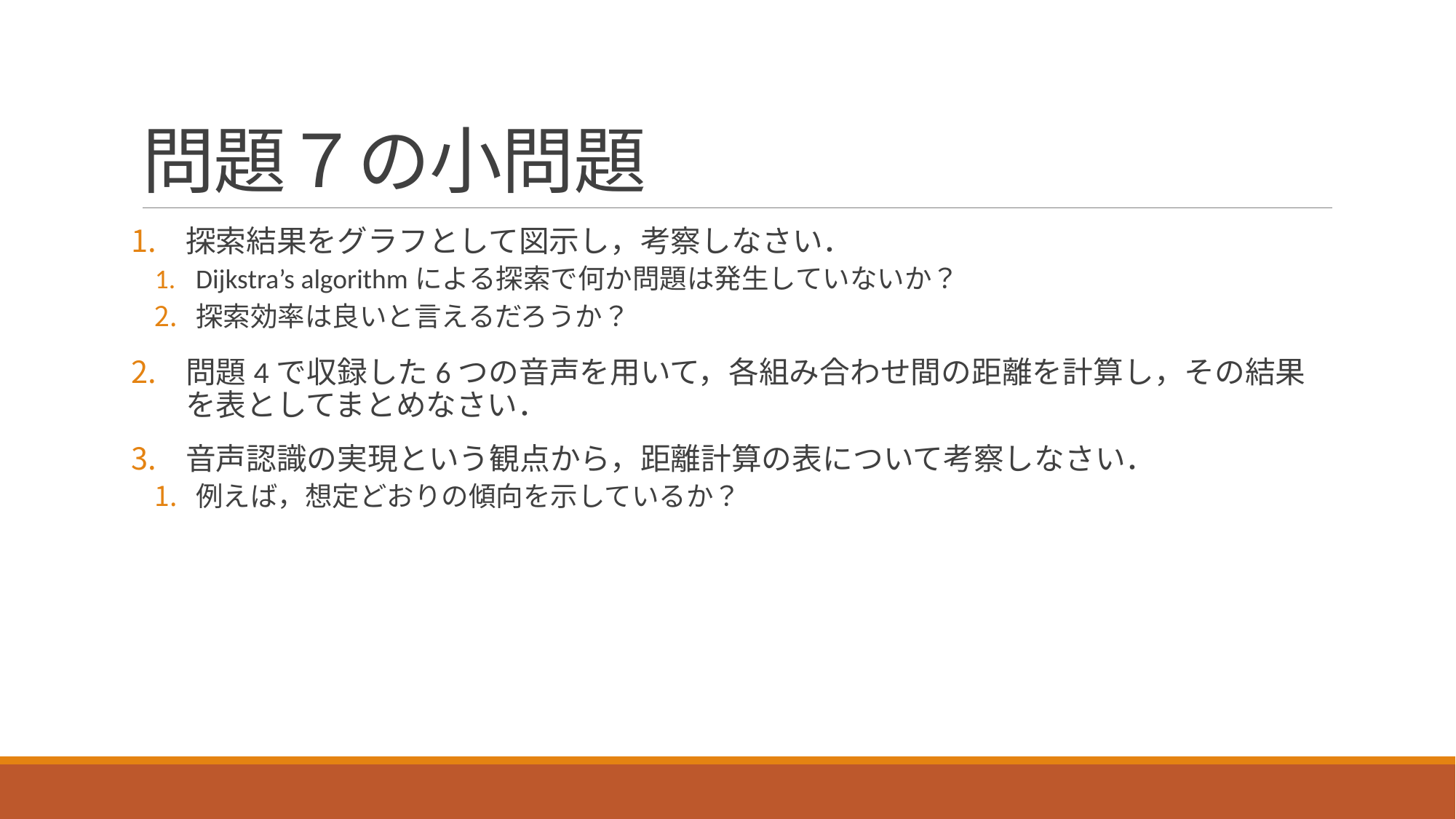

# 問題７の小問題
探索結果をグラフとして図示し，考察しなさい．
Dijkstra’s algorithmによる探索で何か問題は発生していないか？
探索効率は良いと言えるだろうか？
問題4で収録した6つの音声を用いて，各組み合わせ間の距離を計算し，その結果を表としてまとめなさい．
音声認識の実現という観点から，距離計算の表について考察しなさい．
例えば，想定どおりの傾向を示しているか？